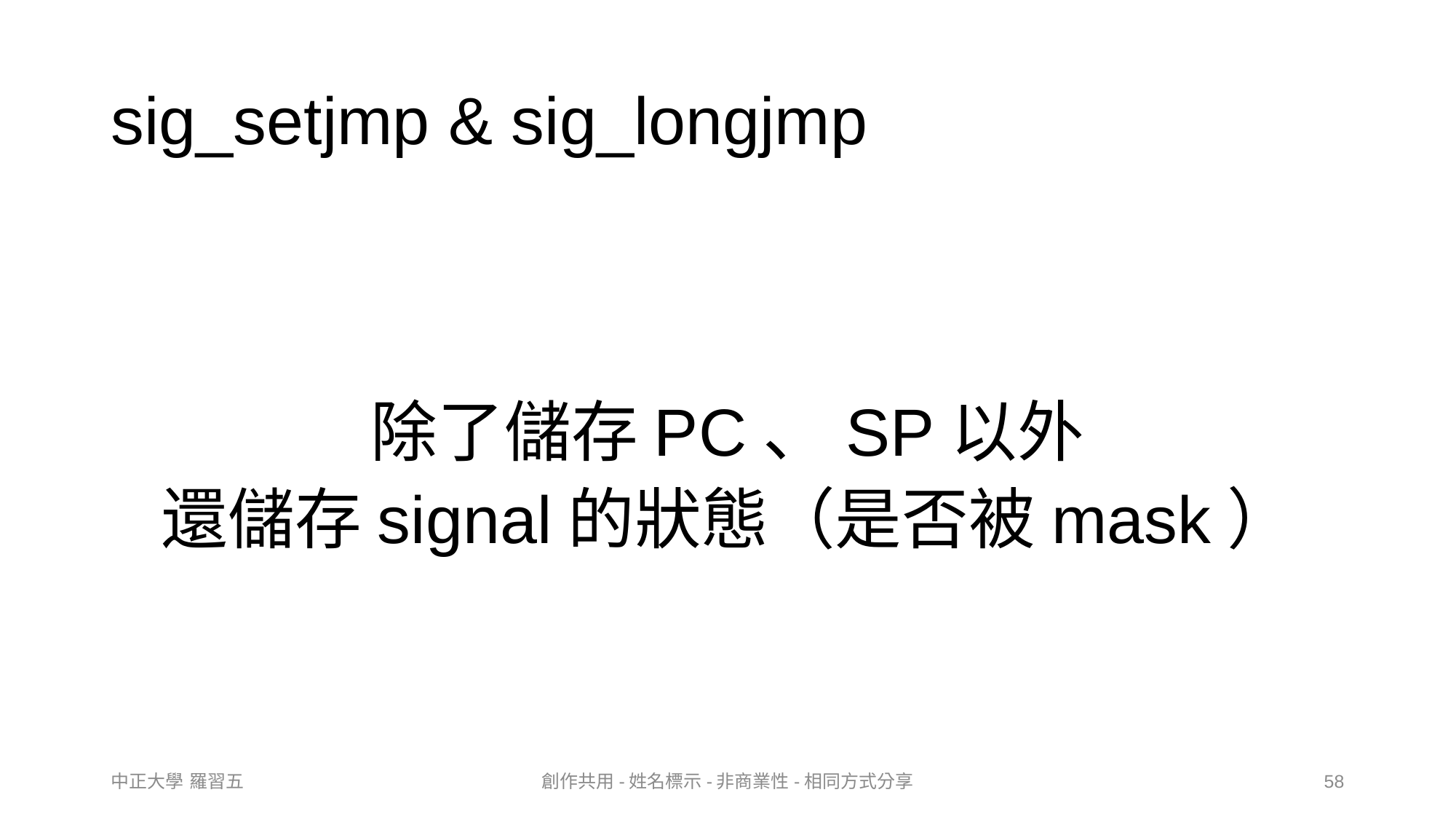

# sig_setjmp & sig_longjmp
除了儲存PC、SP以外
還儲存signal的狀態（是否被mask）
中正大學 羅習五
創作共用-姓名標示-非商業性-相同方式分享
58